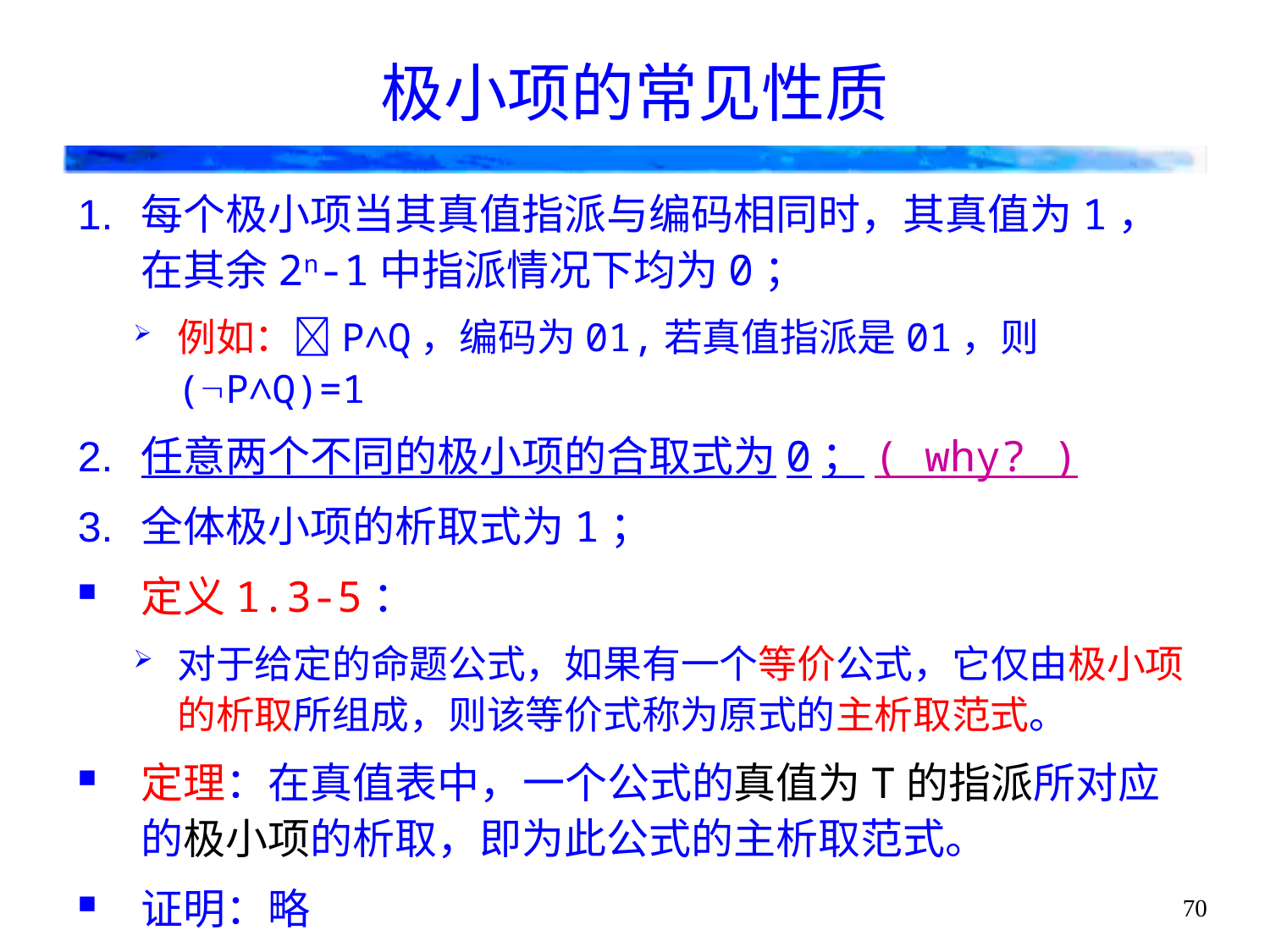

# 极小项的常见性质
每个极小项当其真值指派与编码相同时，其真值为1，在其余2n-1中指派情况下均为0；
例如：¬P∧Q，编码为01,若真值指派是01，则(¬P∧Q)=1
任意两个不同的极小项的合取式为0；( why? )
全体极小项的析取式为1；
定义1.3-5：
对于给定的命题公式，如果有一个等价公式，它仅由极小项的析取所组成，则该等价式称为原式的主析取范式。
定理：在真值表中，一个公式的真值为T的指派所对应的极小项的析取，即为此公式的主析取范式。
证明：略
70